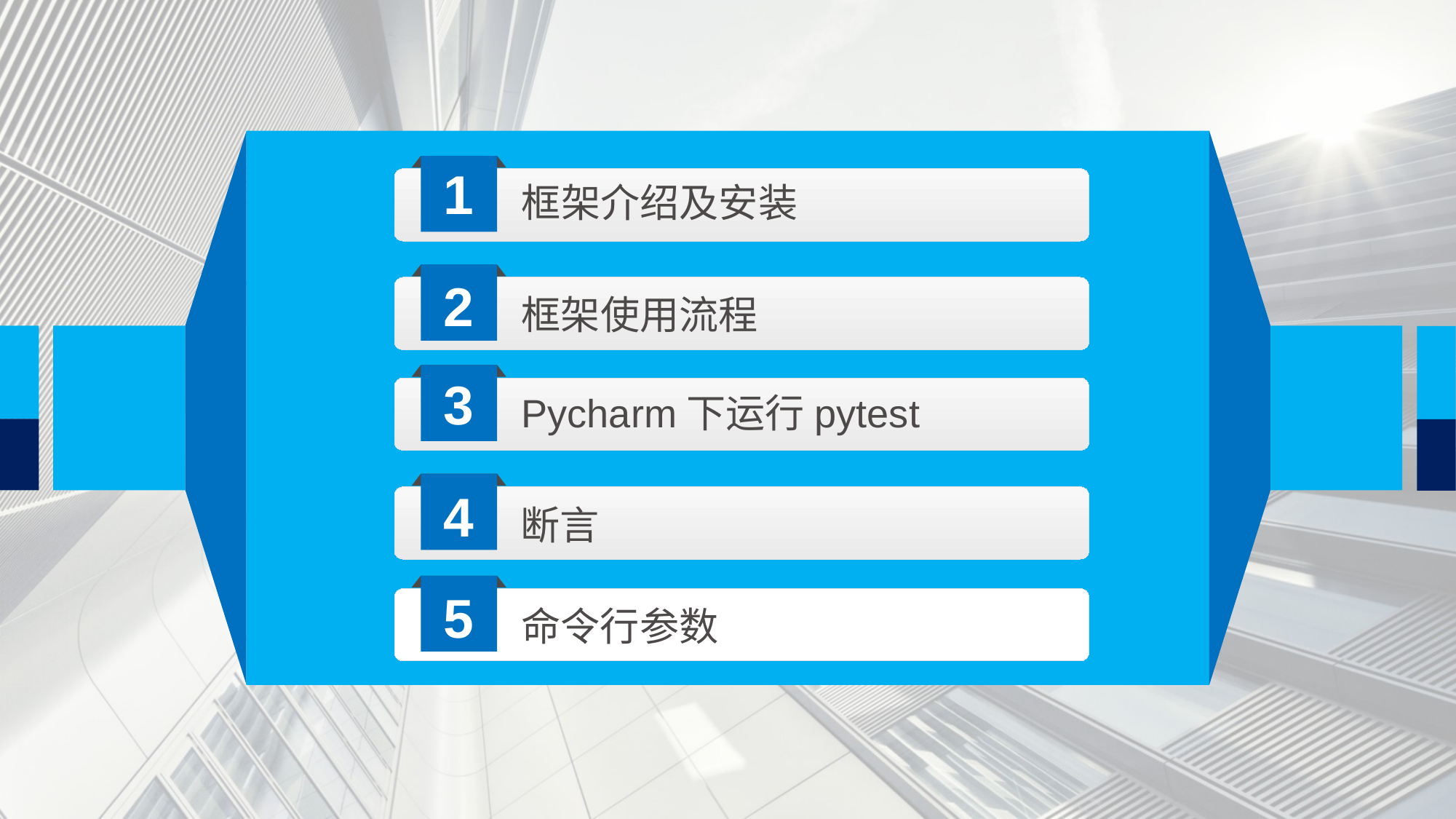

1

框架介绍及安装

2

框架使用流程

3

Pycharm下运行pytest

4

断言

5

命令行参数